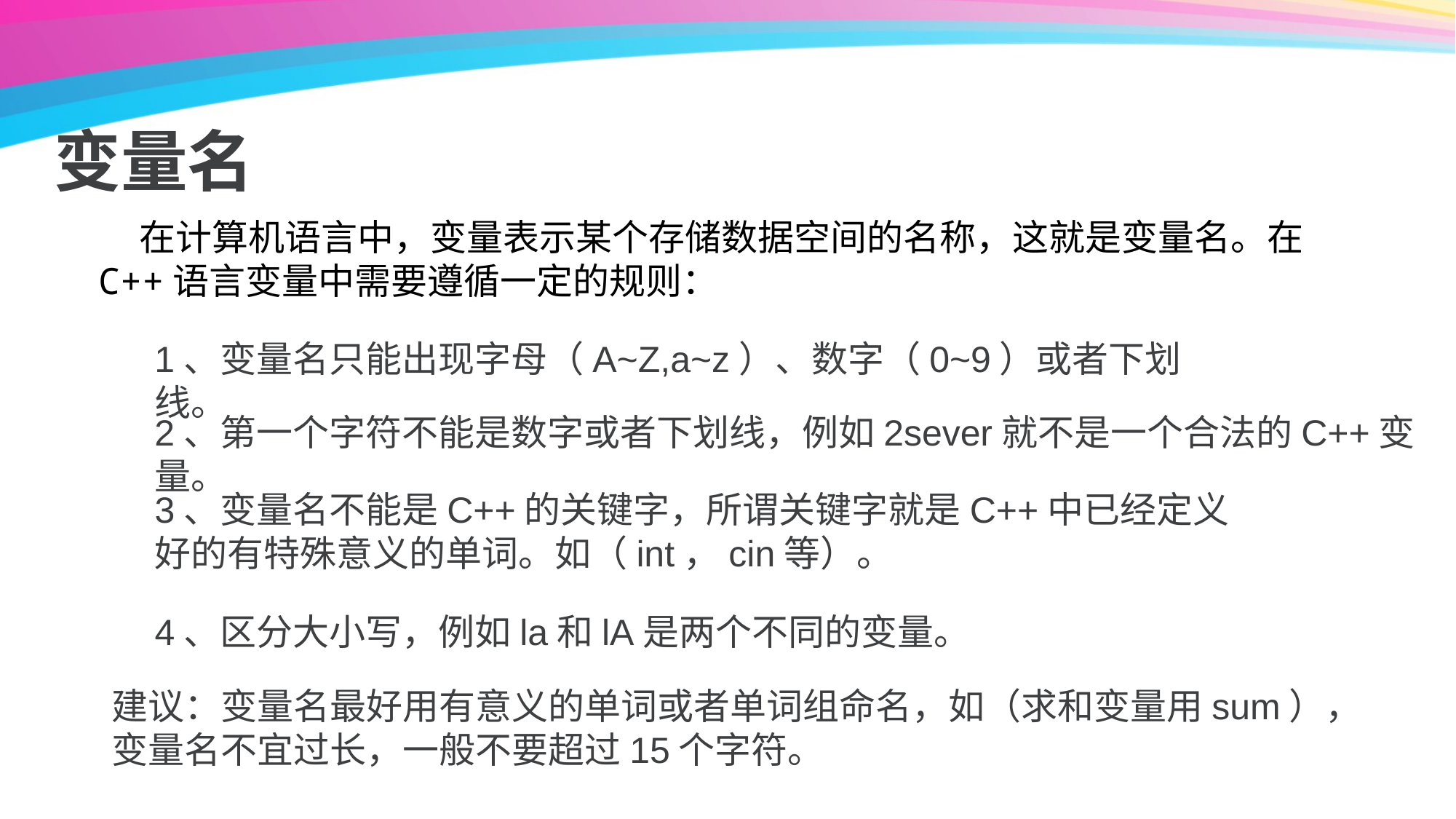

# 变量名
     在计算机语言中，变量表示某个存储数据空间的名称，这就是变量名。在C++语言变量中需要遵循一定的规则：
1、变量名只能出现字母（A~Z,a~z）、数字（0~9）或者下划线。
2、第一个字符不能是数字或者下划线，例如2sever就不是一个合法的C++变量。
3、变量名不能是C++的关键字，所谓关键字就是C++中已经定义好的有特殊意义的单词。如（int，cin等）。
4、区分大小写，例如la和lA是两个不同的变量。
建议：变量名最好用有意义的单词或者单词组命名，如（求和变量用sum），变量名不宜过长，一般不要超过15个字符。